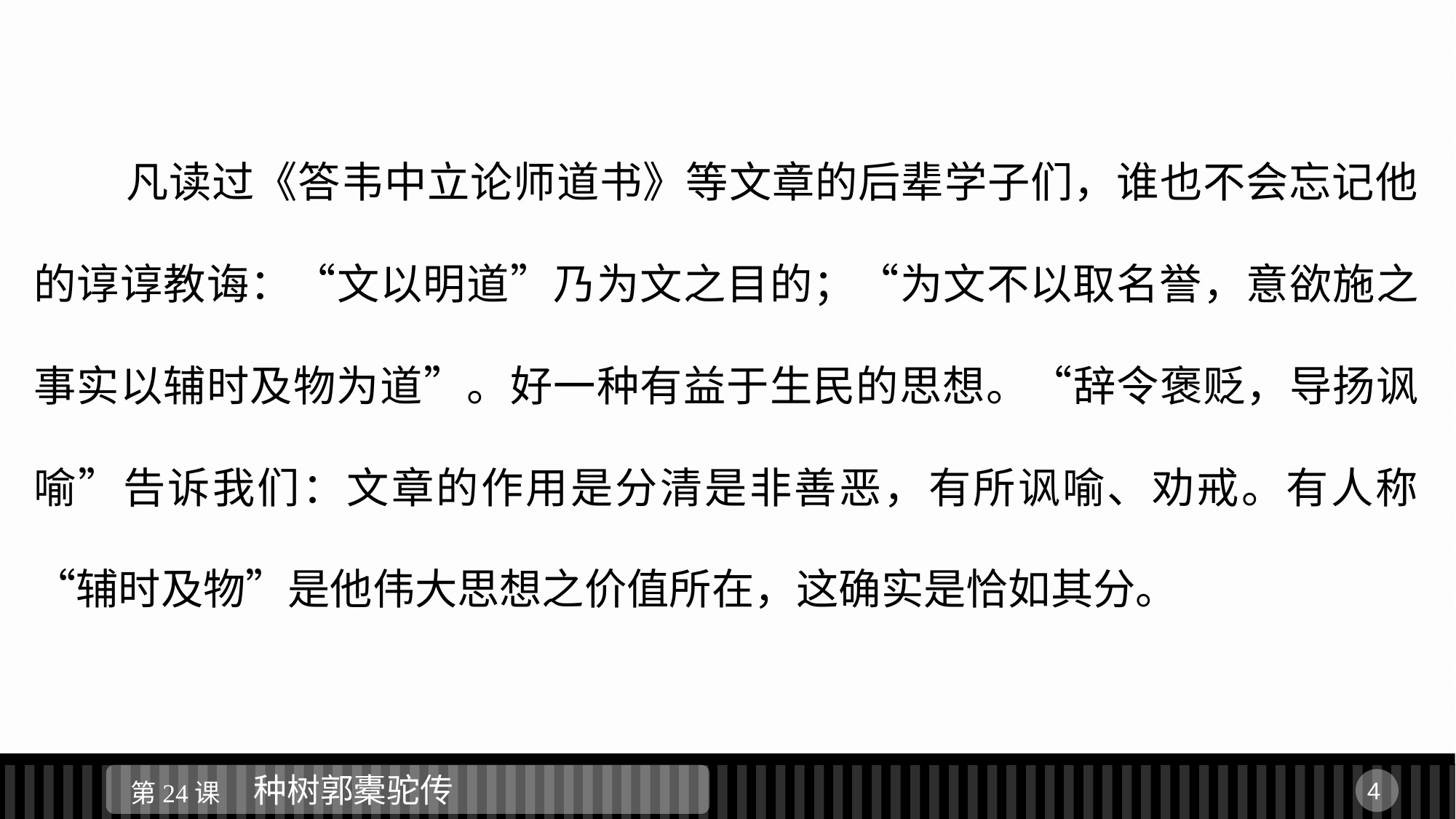

凡读过《答韦中立论师道书》等文章的后辈学子们，谁也不会忘记他的谆谆教诲：“文以明道”乃为文之目的；“为文不以取名誉，意欲施之事实以辅时及物为道”。好一种有益于生民的思想。“辞令褒贬，导扬讽喻”告诉我们：文章的作用是分清是非善恶，有所讽喻、劝戒。有人称“辅时及物”是他伟大思想之价值所在，这确实是恰如其分。